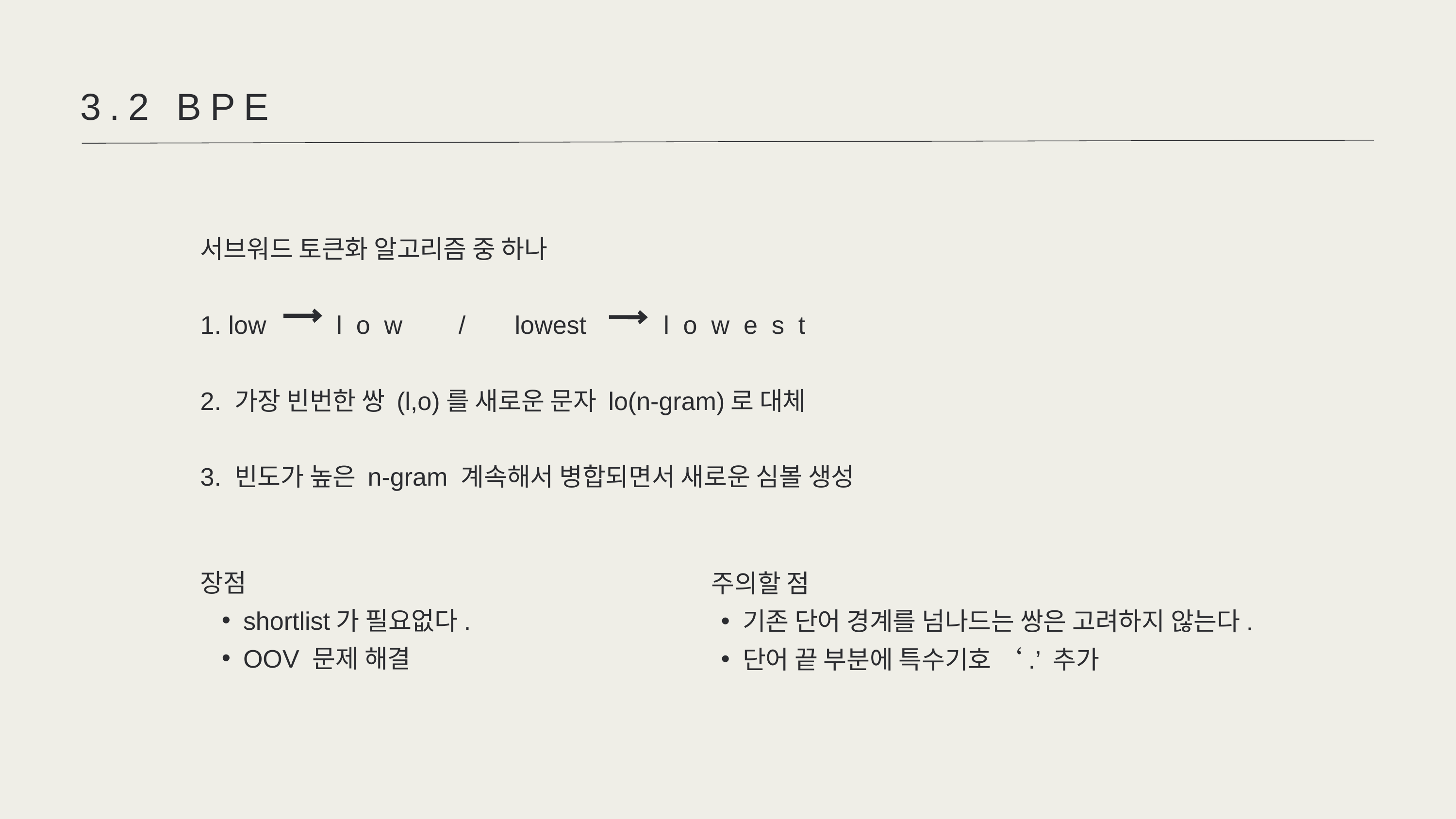

3.2 BPE

서브워드 토큰화 알고리즘 중 하나

1. low          l  o  w        /       lowest           l  o  w  e  s  t

2. 가장 빈번한 쌍 (l,o)를 새로운 문자 lo(n-gram)로 대체

3. 빈도가 높은 n-gram 계속해서 병합되면서 새로운 심볼 생성

장점
shortlist가 필요없다.
OOV 문제 해결

 주의할 점
기존 단어 경계를 넘나드는 쌍은 고려하지 않는다.
단어 끝 부분에 특수기호 ‘.’ 추가